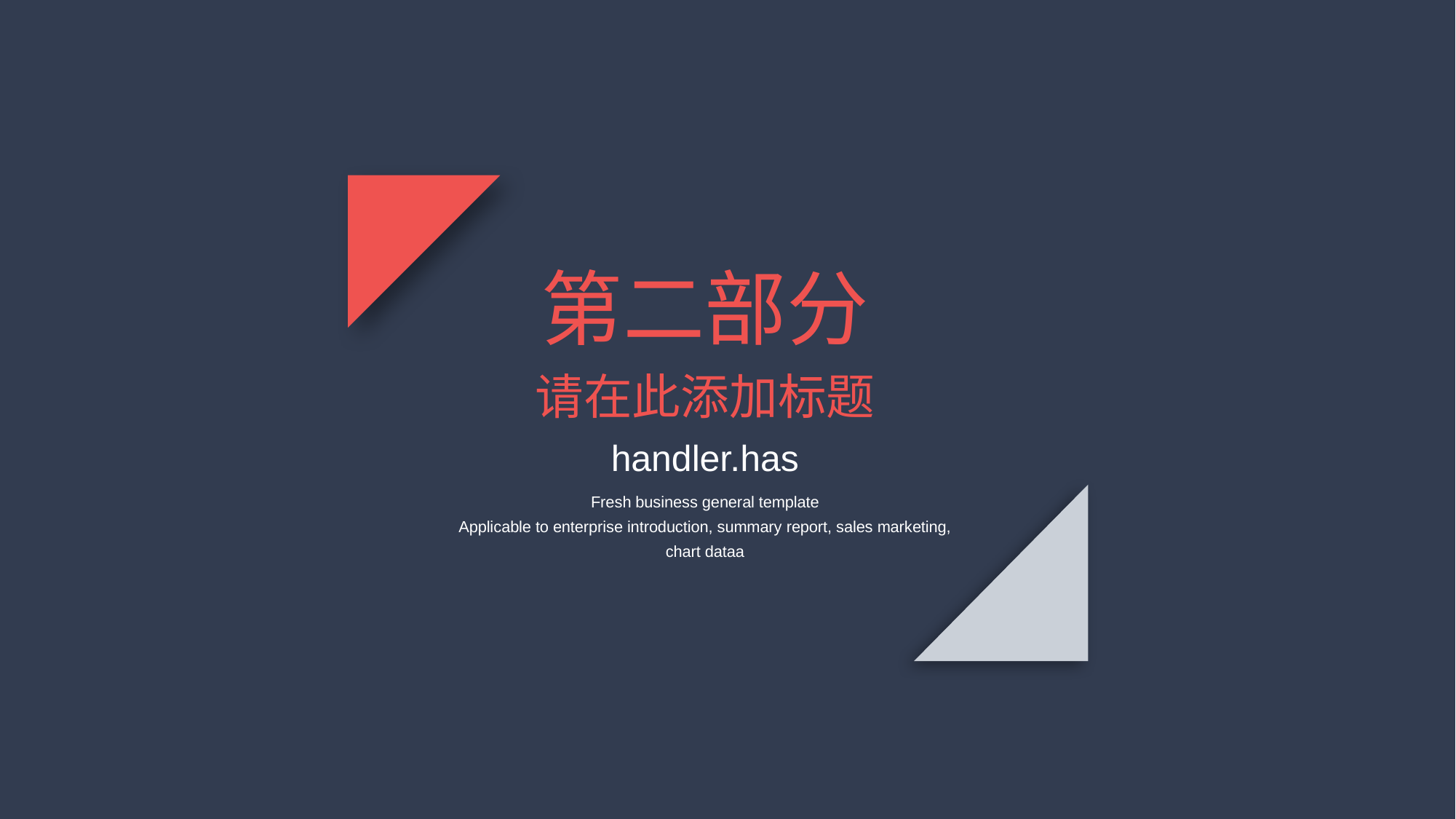

第二部分
请在此添加标题
handler.has
Fresh business general template
Applicable to enterprise introduction, summary report, sales marketing, chart dataa